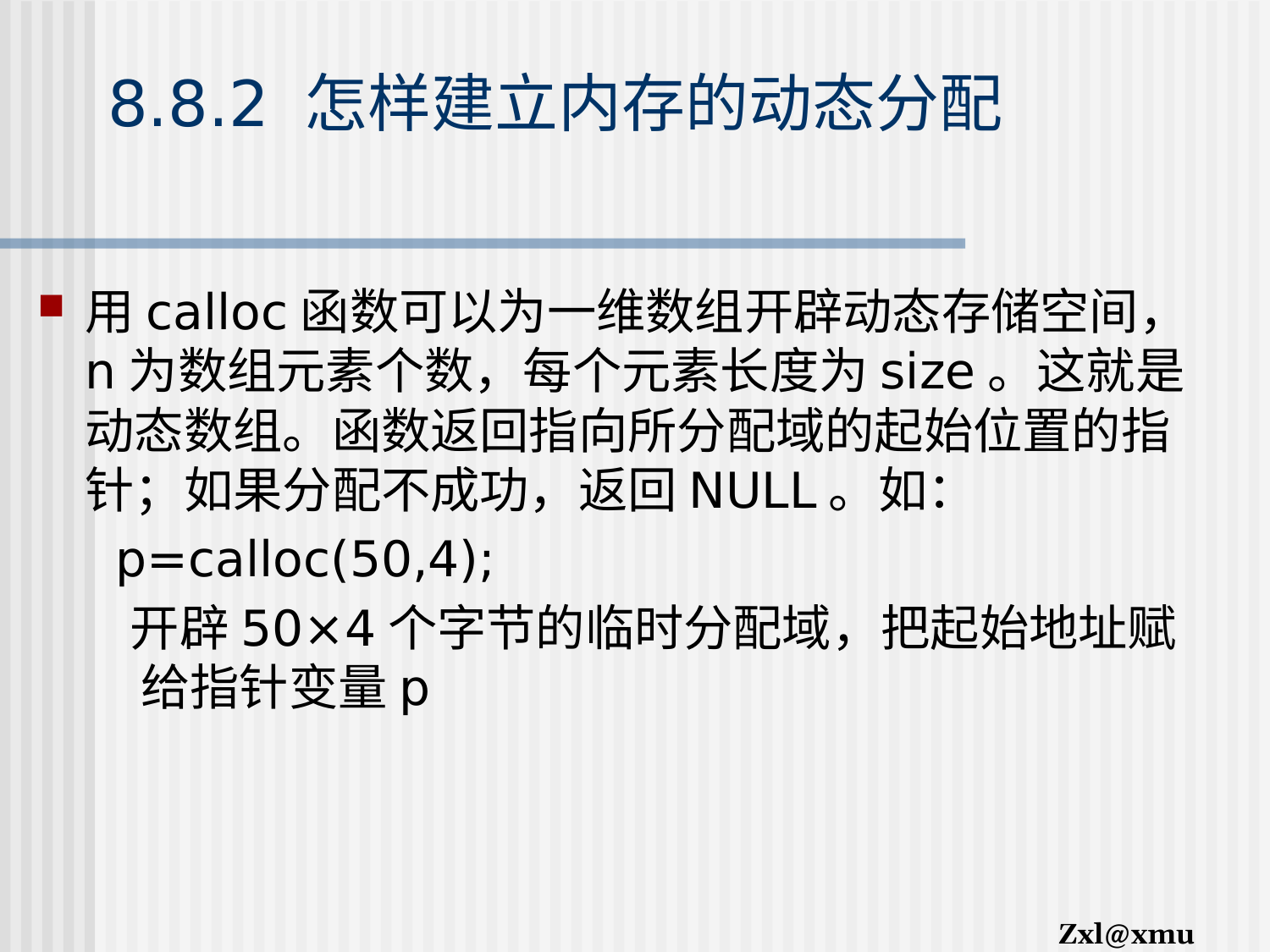

# 8.8.2 怎样建立内存的动态分配
用calloc函数可以为一维数组开辟动态存储空间，n为数组元素个数，每个元素长度为size。这就是动态数组。函数返回指向所分配域的起始位置的指针；如果分配不成功，返回NULL。如：
     p=calloc(50,4);
  开辟50×4个字节的临时分配域，把起始地址赋给指针变量p